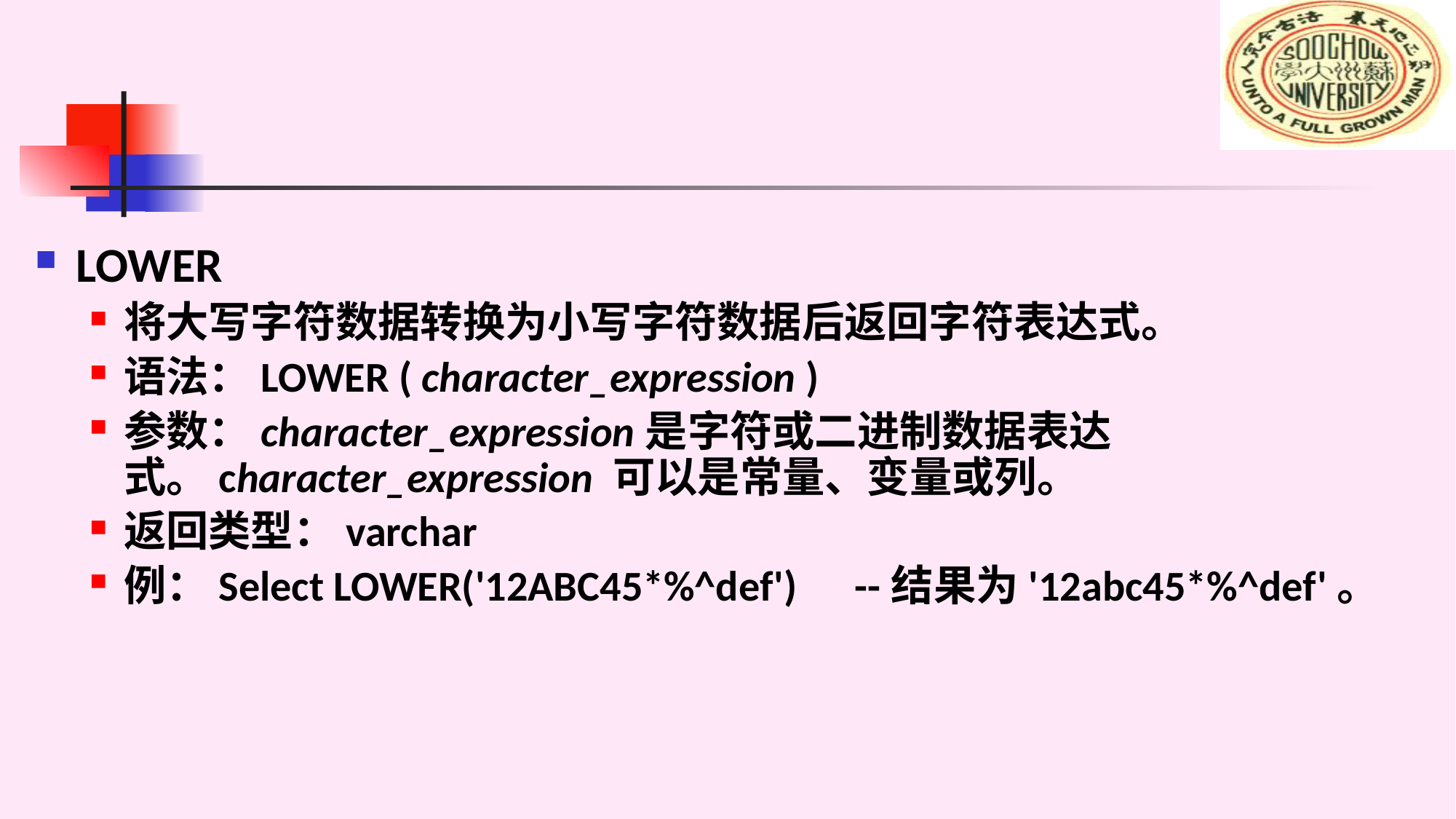

#
LOWER
将大写字符数据转换为小写字符数据后返回字符表达式。
语法：LOWER ( character_expression )
参数：character_expression是字符或二进制数据表达式。character_expression 可以是常量、变量或列。
返回类型：varchar
例：Select LOWER('12ABC45*%^def')      --结果为'12abc45*%^def'。